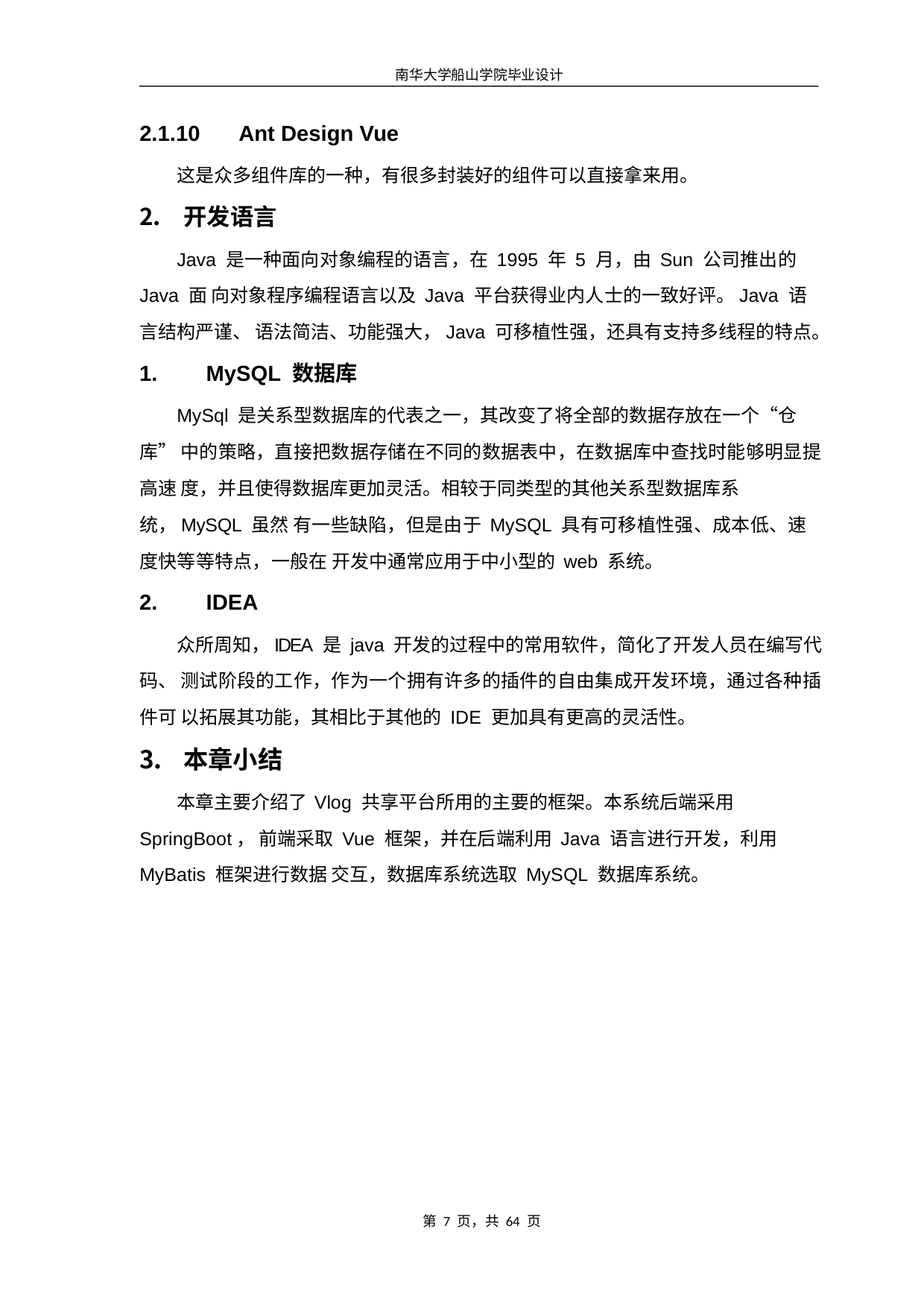

南华大学船山学院毕业设计

2.1.10	Ant Design Vue
这是众多组件库的一种，有很多封装好的组件可以直接拿来用。

开发语言
Java 是一种面向对象编程的语言，在 1995 年 5 月，由 Sun 公司推出的 Java 面 向对象程序编程语言以及 Java 平台获得业内人士的一致好评。Java 语言结构严谨、 语法简洁、功能强大，Java 可移植性强，还具有支持多线程的特点。

MySQL 数据库
MySql 是关系型数据库的代表之一，其改变了将全部的数据存放在一个“仓库” 中的策略，直接把数据存储在不同的数据表中，在数据库中查找时能够明显提高速 度，并且使得数据库更加灵活。相较于同类型的其他关系型数据库系统，MySQL 虽然 有一些缺陷，但是由于 MySQL 具有可移植性强、成本低、速度快等等特点，一般在 开发中通常应用于中小型的 web 系统。

IDEA
众所周知，IDEA 是 java 开发的过程中的常用软件，简化了开发人员在编写代码、 测试阶段的工作，作为一个拥有许多的插件的自由集成开发环境，通过各种插件可 以拓展其功能，其相比于其他的 IDE 更加具有更高的灵活性。
本章小结
本章主要介绍了Vlog 共享平台所用的主要的框架。本系统后端采用SpringBoot， 前端采取 Vue 框架，并在后端利用 Java 语言进行开发，利用 MyBatis 框架进行数据 交互，数据库系统选取 MySQL 数据库系统。

第 7 页，共 64 页